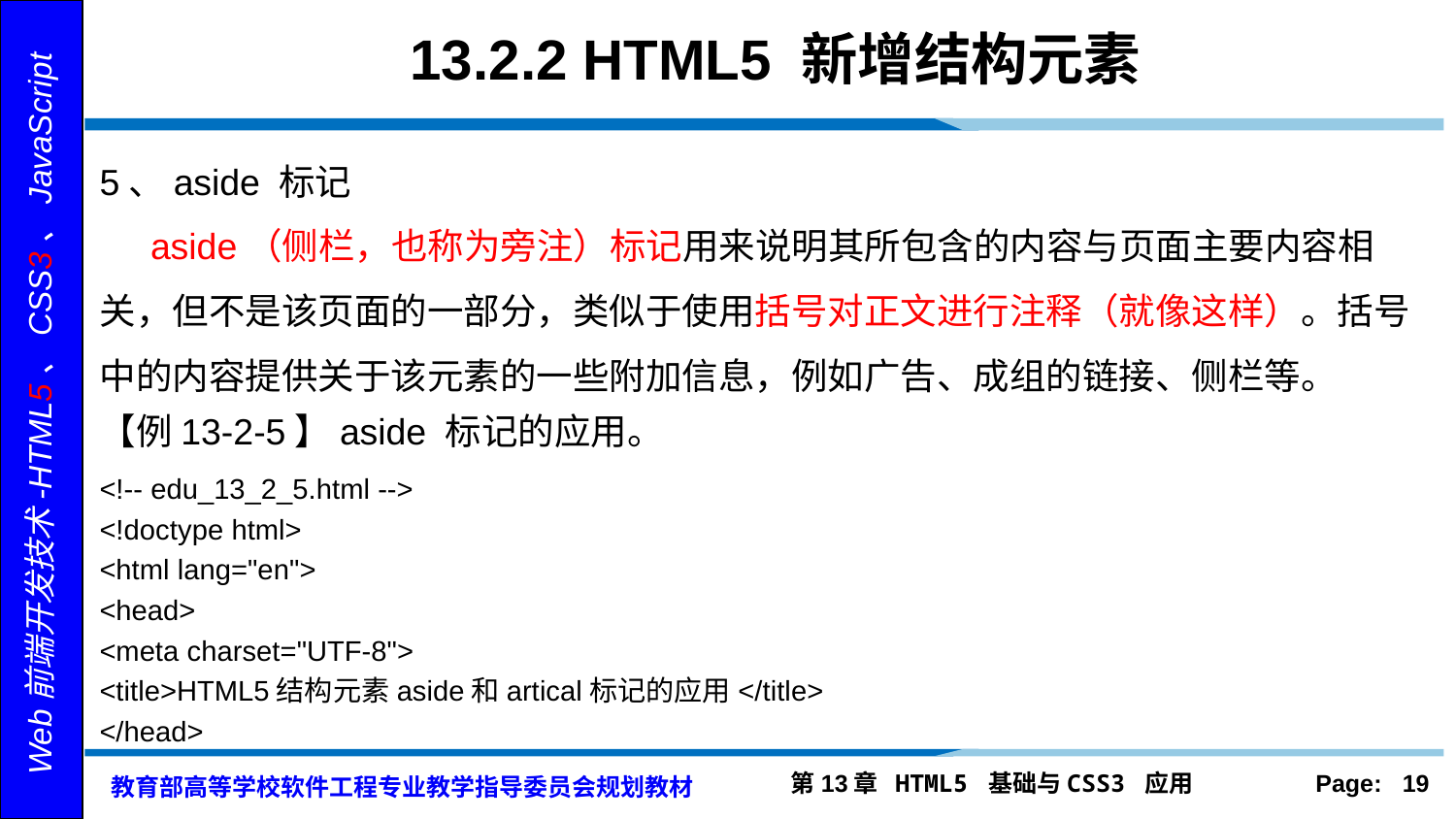

# 13.2.2 HTML5 新增结构元素
5、aside 标记
     aside（侧栏，也称为旁注）标记用来说明其所包含的内容与页面主要内容相关，但不是该页面的一部分，类似于使用括号对正文进行注释（就像这样）。括号中的内容提供关于该元素的一些附加信息，例如广告、成组的链接、侧栏等。
【例13-2-5】aside 标记的应用。
<!-- edu_13_2_5.html -->
<!doctype html>
<html lang="en">
<head>
<meta charset="UTF-8">
<title>HTML5结构元素aside和artical标记的应用</title>
</head>